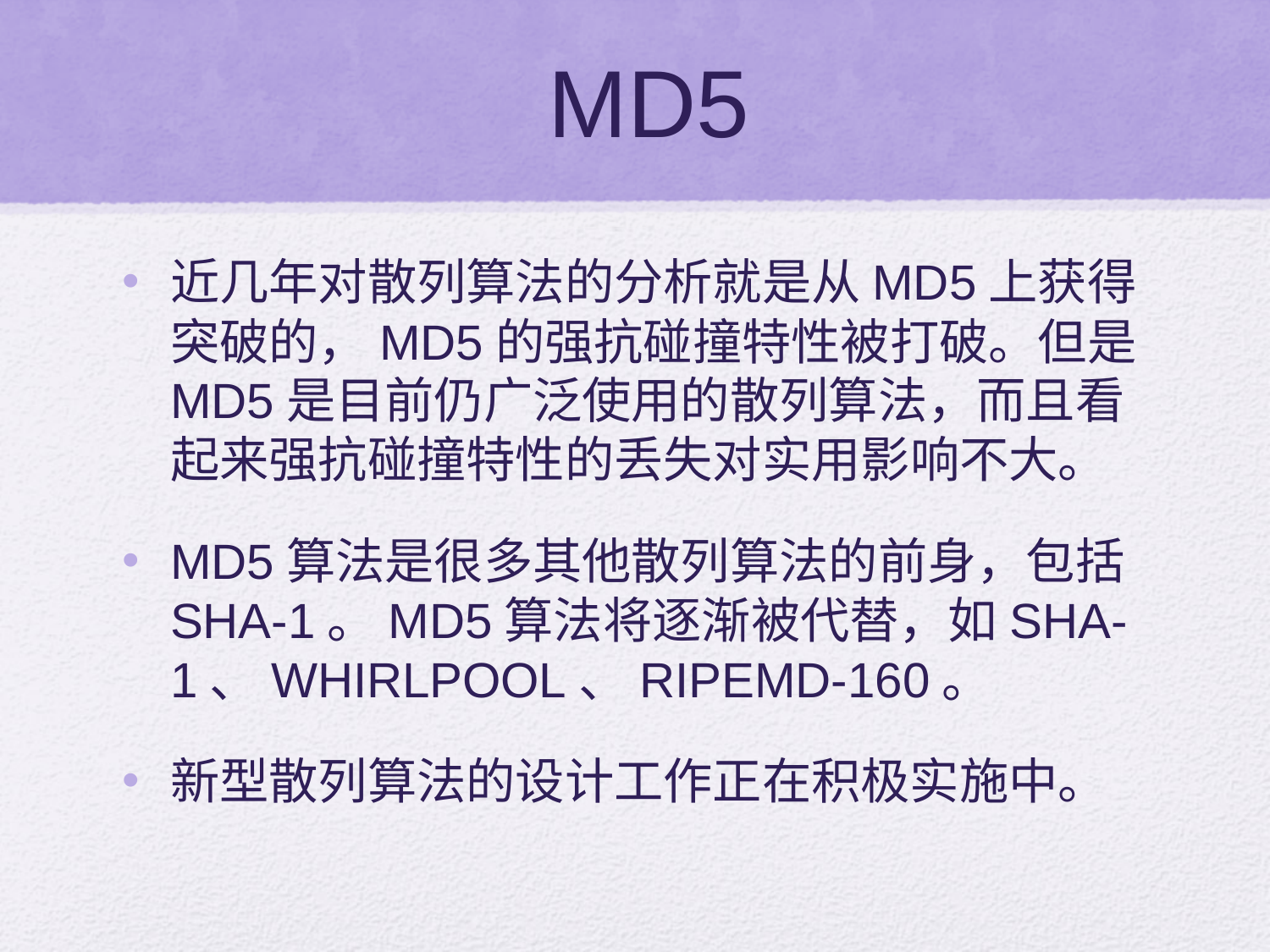

# MD5
近几年对散列算法的分析就是从MD5上获得突破的，MD5的强抗碰撞特性被打破。但是MD5是目前仍广泛使用的散列算法，而且看起来强抗碰撞特性的丢失对实用影响不大。
MD5算法是很多其他散列算法的前身，包括SHA-1。MD5算法将逐渐被代替，如SHA-1、WHIRLPOOL、RIPEMD-160。
新型散列算法的设计工作正在积极实施中。